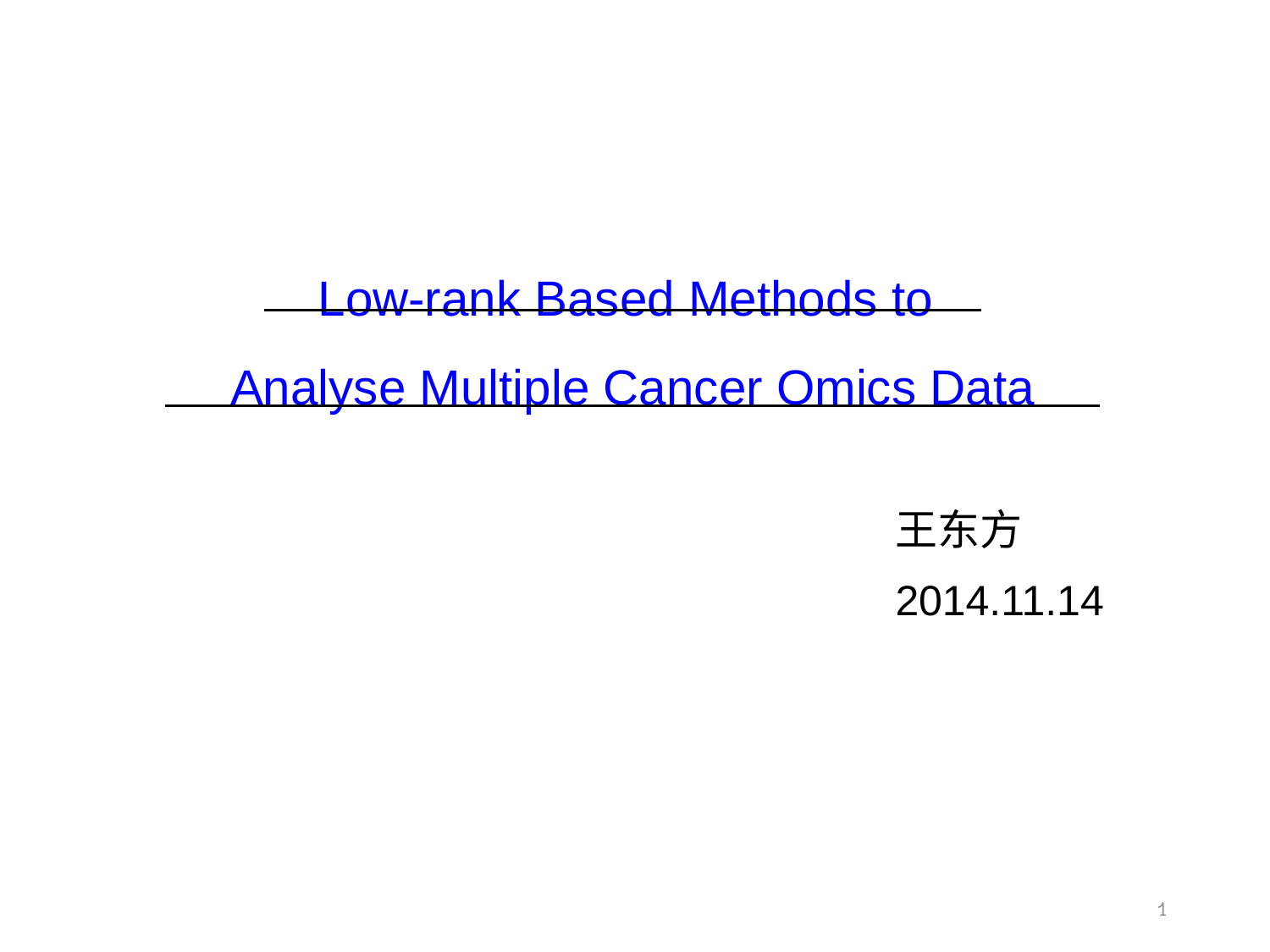

Low-rank Based Methods to
Analyse Multiple Cancer Omics Data
王东方

2014.11.14
1